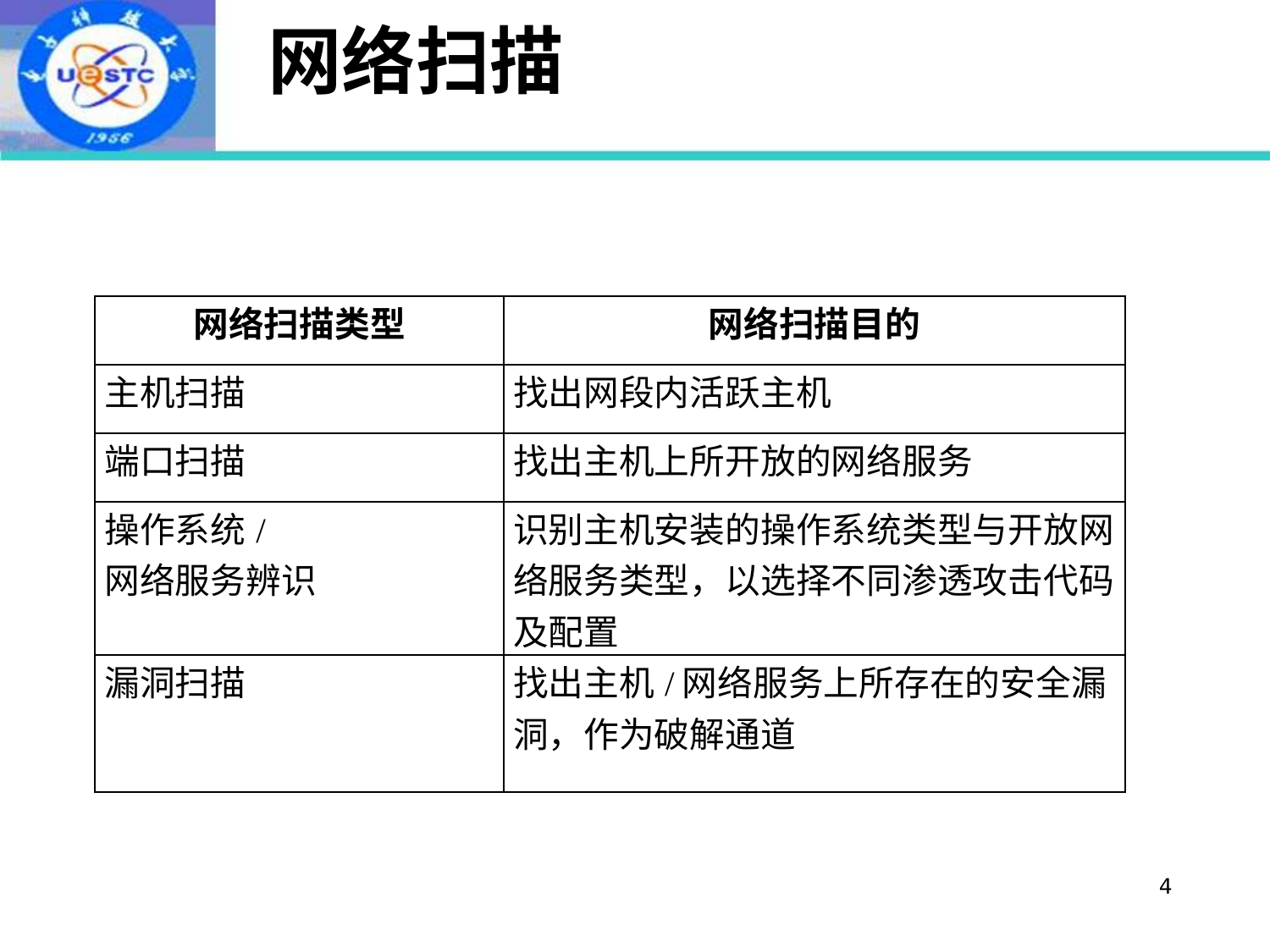

# 网络扫描
| 网络扫描类型 | 网络扫描目的 |
| --- | --- |
| 主机扫描 | 找出网段内活跃主机 |
| 端口扫描 | 找出主机上所开放的网络服务 |
| 操作系统/ 网络服务辨识 | 识别主机安装的操作系统类型与开放网络服务类型，以选择不同渗透攻击代码及配置 |
| 漏洞扫描 | 找出主机/网络服务上所存在的安全漏洞，作为破解通道 |
4